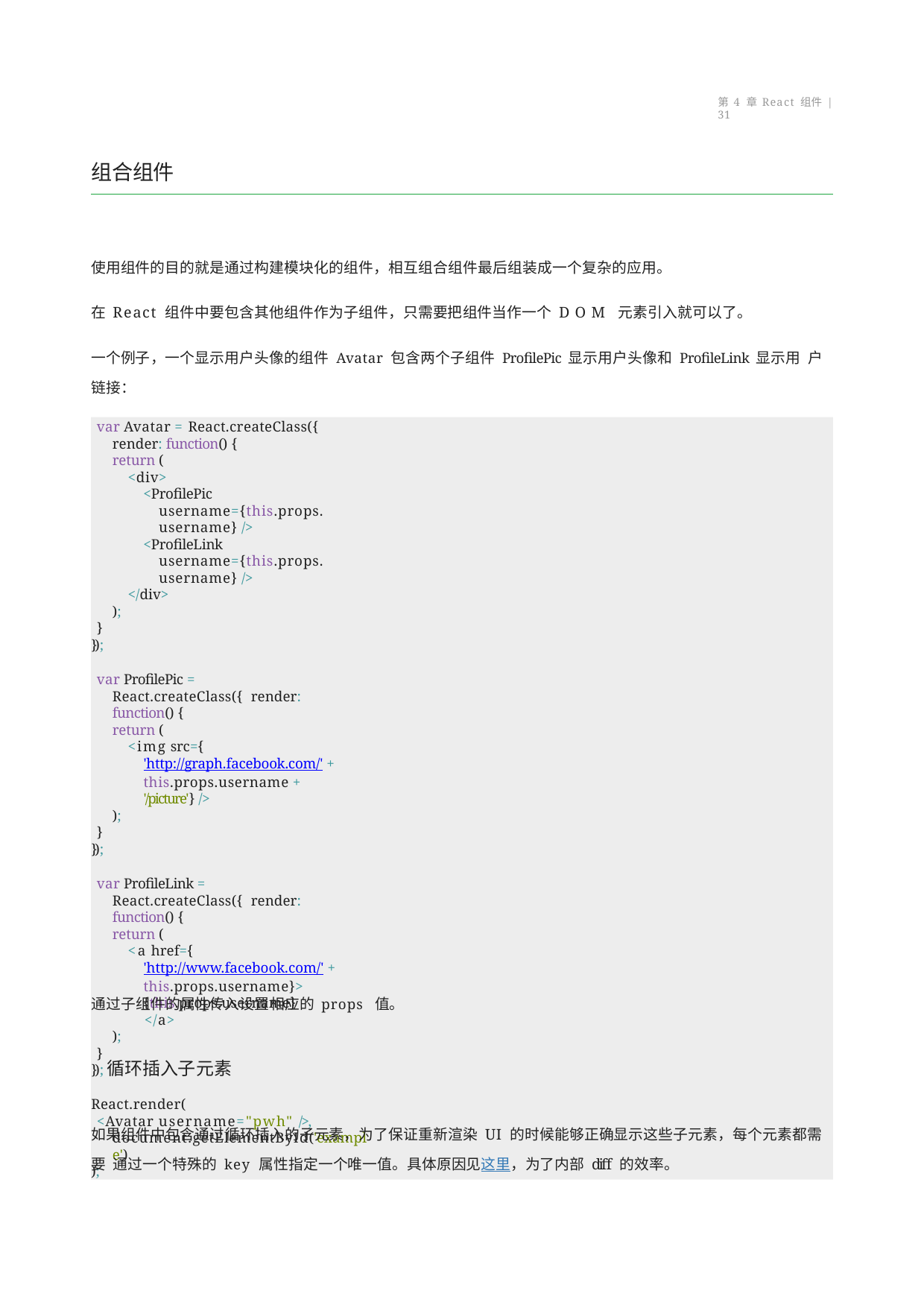

第 4 章 React 组件 | 31
组合组件

使用组件的目的就是通过构建模块化的组件，相互组合组件最后组装成一个复杂的应用。

在 React 组件中要包含其他组件作为子组件，只需要把组件当作一个 DOM 元素引入就可以了。

一个例子，一个显示用户头像的组件 Avatar 包含两个子组件 ProfilePic 显示用户头像和 ProfileLink 显示用  户链接：
var Avatar = React.createClass({  render: function() {
return (
<div>
<ProfilePic username={this.props.username} />
<ProfileLink username={this.props.username} />
</div>
);
}
});

var ProfilePic = React.createClass({  render: function() {
return (
<img src={'http://graph.facebook.com/' + this.props.username + '/picture'} />
);
}
});

var ProfileLink = React.createClass({  render: function() {
return (
<a href={'http://www.facebook.com/' + this.props.username}>
{this.props.username}
</a>
);
}
});

React.render(
<Avatar username="pwh" />,  document.getElementById('example')
);
通过子组件的属性传入设置相应的 props 值。

循环插入子元素

如果组件中包含通过循环插入的子元素，为了保证重新渲染 UI 的时候能够正确显示这些子元素，每个元素都需要  通过一个特殊的 key 属性指定一个唯一值。具体原因见这里，为了内部 diff 的效率。